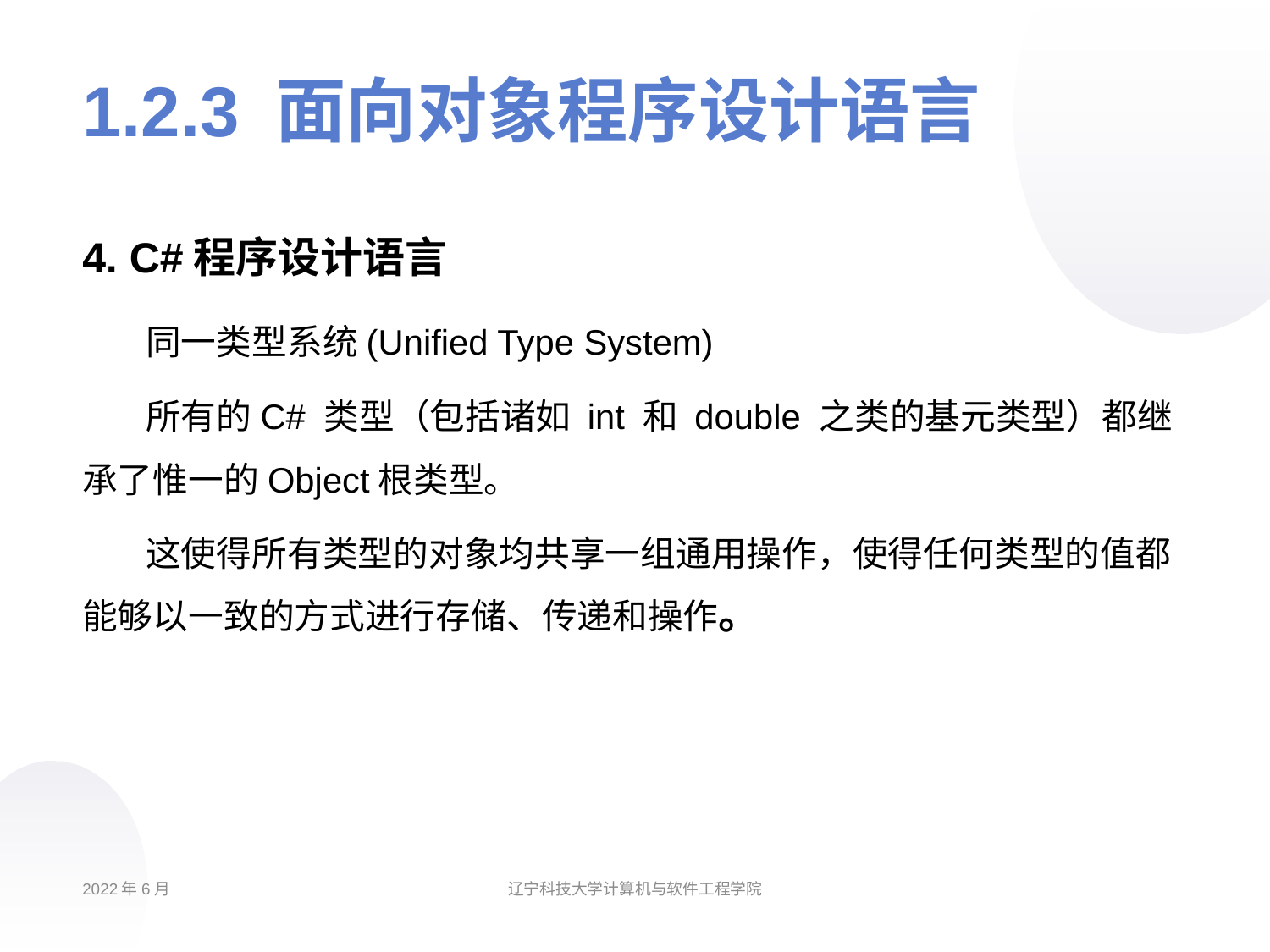

# 1.2.3 面向对象程序设计语言
4. C#程序设计语言
同一类型系统(Unified Type System)
所有的C# 类型（包括诸如 int 和 double 之类的基元类型）都继承了惟一的Object根类型。
这使得所有类型的对象均共享一组通用操作，使得任何类型的值都能够以一致的方式进行存储、传递和操作。

2022年6月
辽宁科技大学计算机与软件工程学院
115